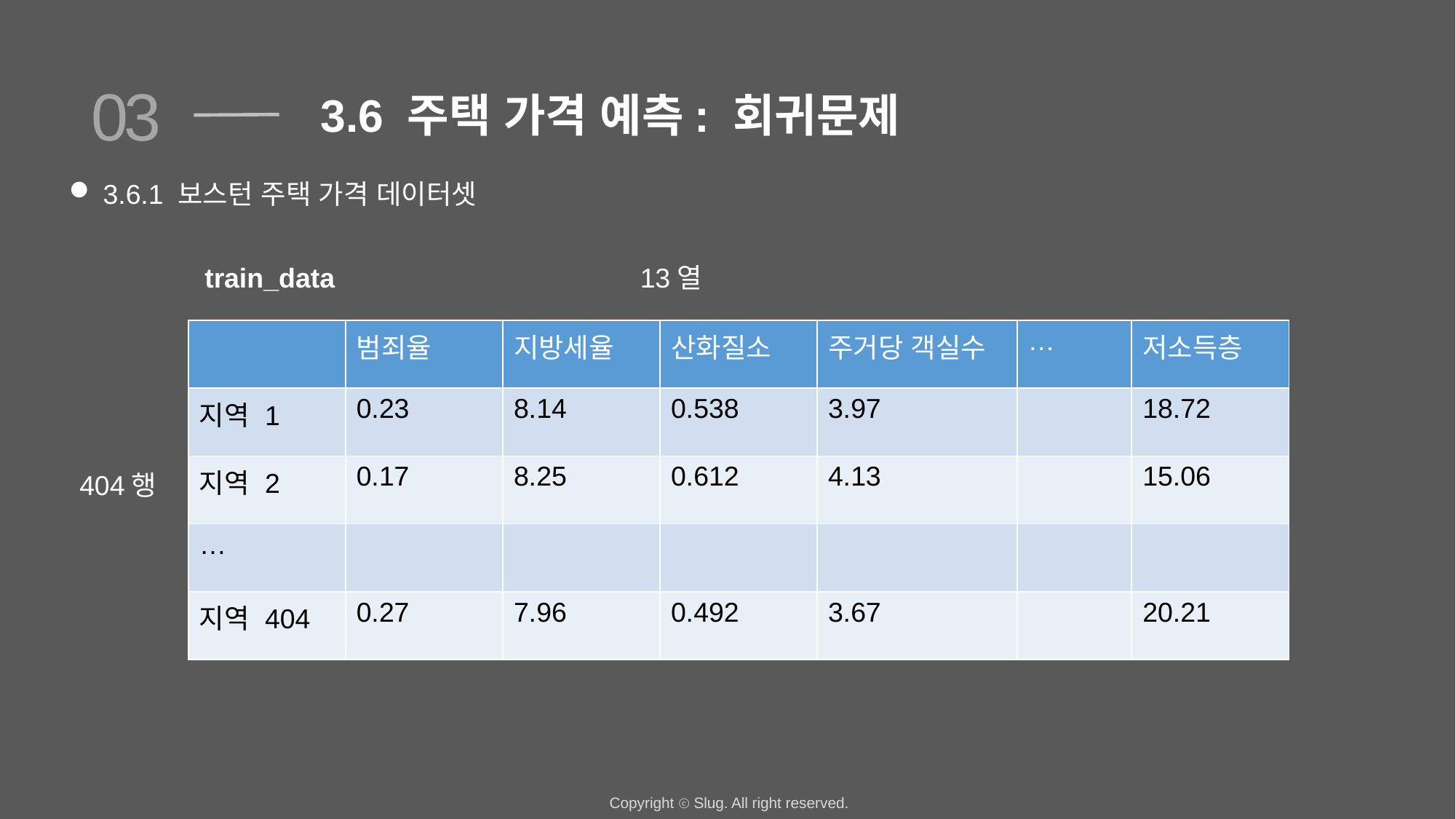

03
3.6 주택 가격 예측: 회귀문제
3.6.1 보스턴 주택 가격 데이터셋
train_data
13열
|  | 범죄율 | 지방세율 | 산화질소 | 주거당 객실수 | … | 저소득층 |
| --- | --- | --- | --- | --- | --- | --- |
| 지역 1 | 0.23 | 8.14 | 0.538 | 3.97 |  | 18.72 |
| 지역 2 | 0.17 | 8.25 | 0.612 | 4.13 |  | 15.06 |
| … |  |  |  |  |  |  |
| 지역 404 | 0.27 | 7.96 | 0.492 | 3.67 |  | 20.21 |
404행

Copyright ⓒ Slug. All right reserved.